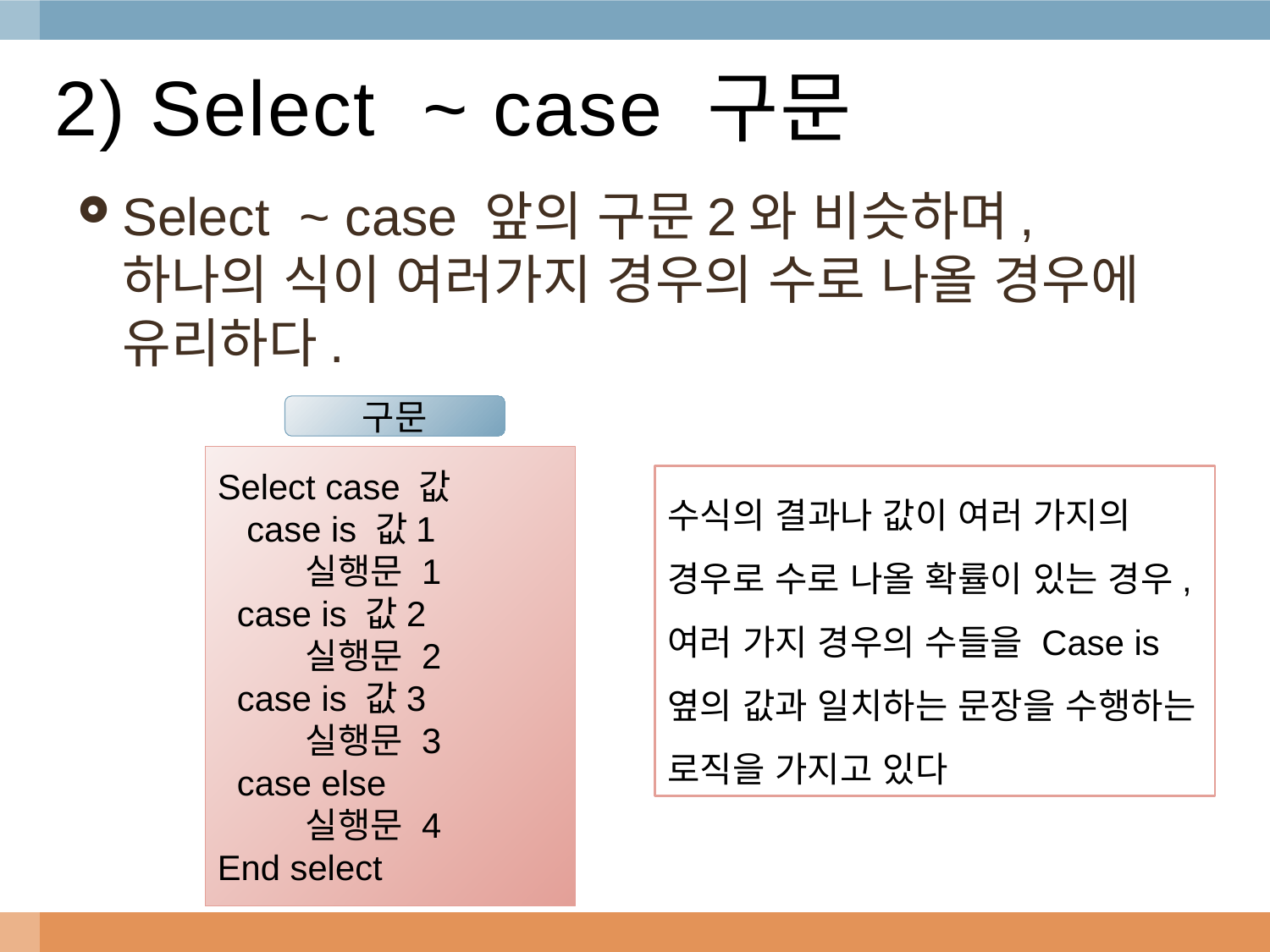

# 2) Select  ~ case 구문
Select  ~ case 앞의 구문2와 비슷하며, 하나의 식이 여러가지 경우의 수로 나올 경우에 유리하다.
구문
Select case 값
   case is 값1
        실행문 1
  case is 값2
        실행문 2
  case is 값3
        실행문 3
  case else
        실행문 4
End select
수식의 결과나 값이 여러 가지의 경우로 수로 나올 확률이 있는 경우, 여러 가지 경우의 수들을 Case is 옆의 값과 일치하는 문장을 수행하는 로직을 가지고 있다